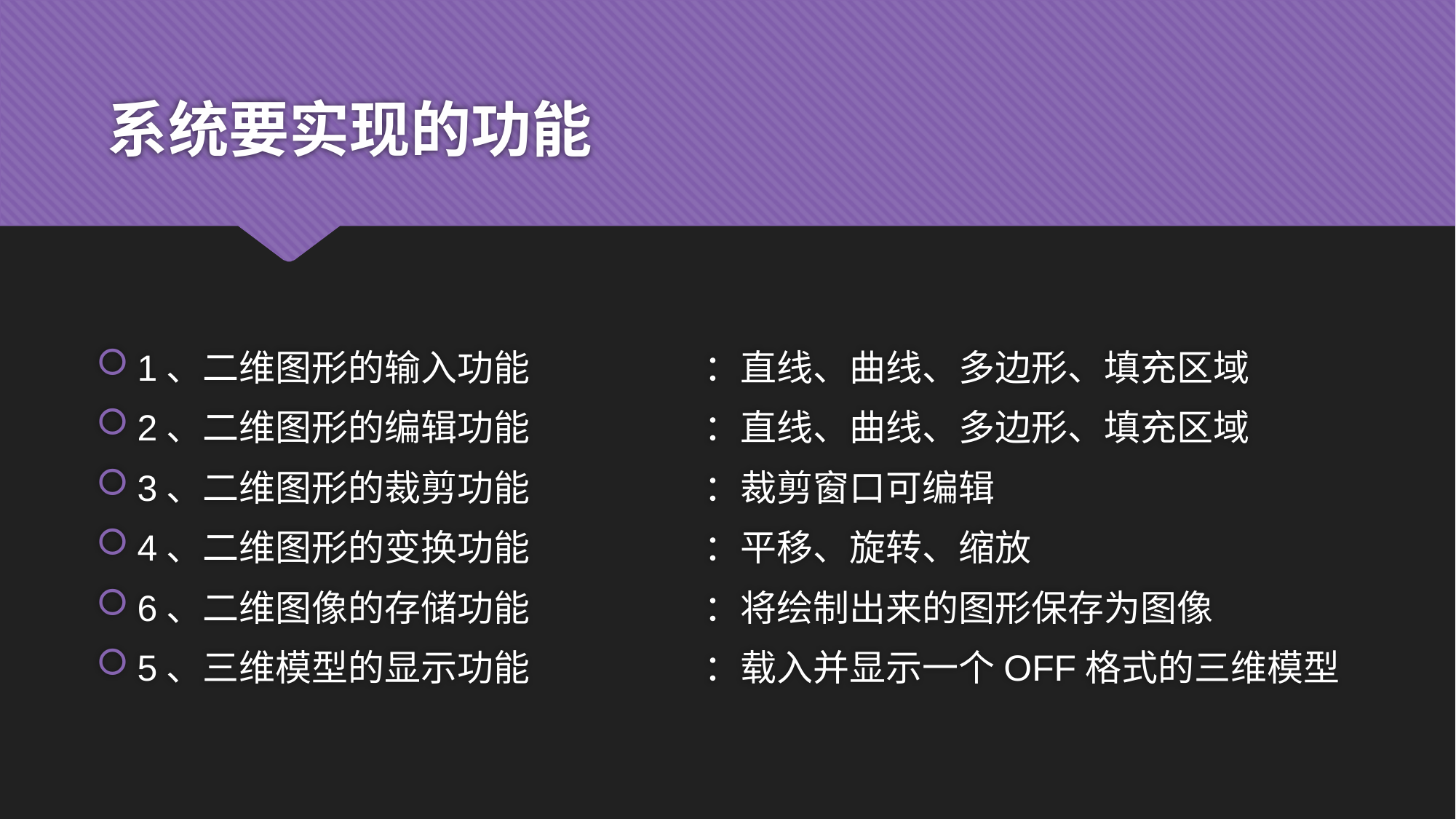

# 系统要实现的功能
：直线、曲线、多边形、填充区域
：直线、曲线、多边形、填充区域
：裁剪窗口可编辑
：平移、旋转、缩放
：将绘制出来的图形保存为图像
：载入并显示一个OFF格式的三维模型
1、二维图形的输入功能
2、二维图形的编辑功能
3、二维图形的裁剪功能
4、二维图形的变换功能
6、二维图像的存储功能
5、三维模型的显示功能